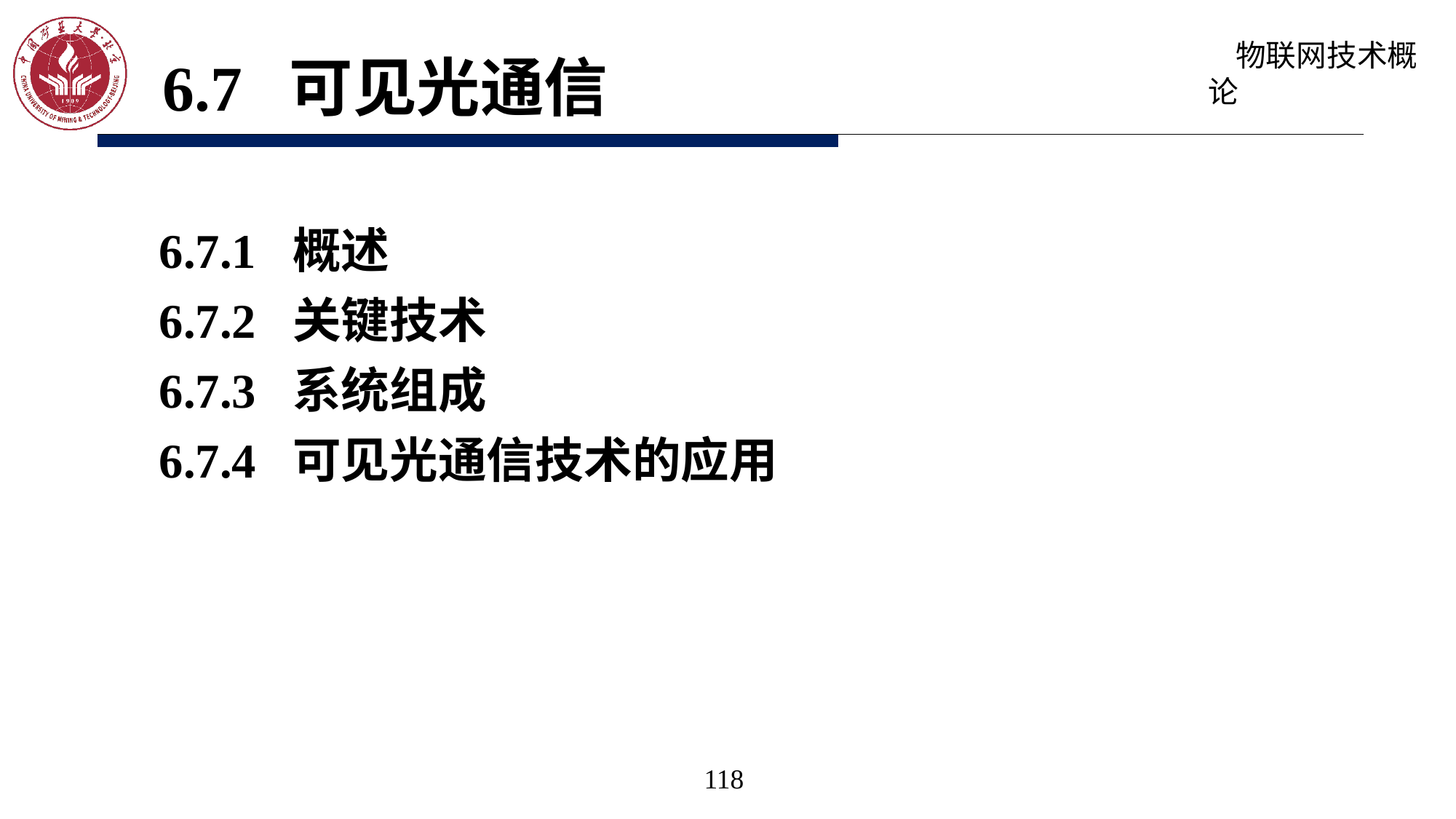

6.7  可见光通信
6.7.1  概述
6.7.2  关键技术
6.7.3  系统组成
6.7.4  可见光通信技术的应用
118